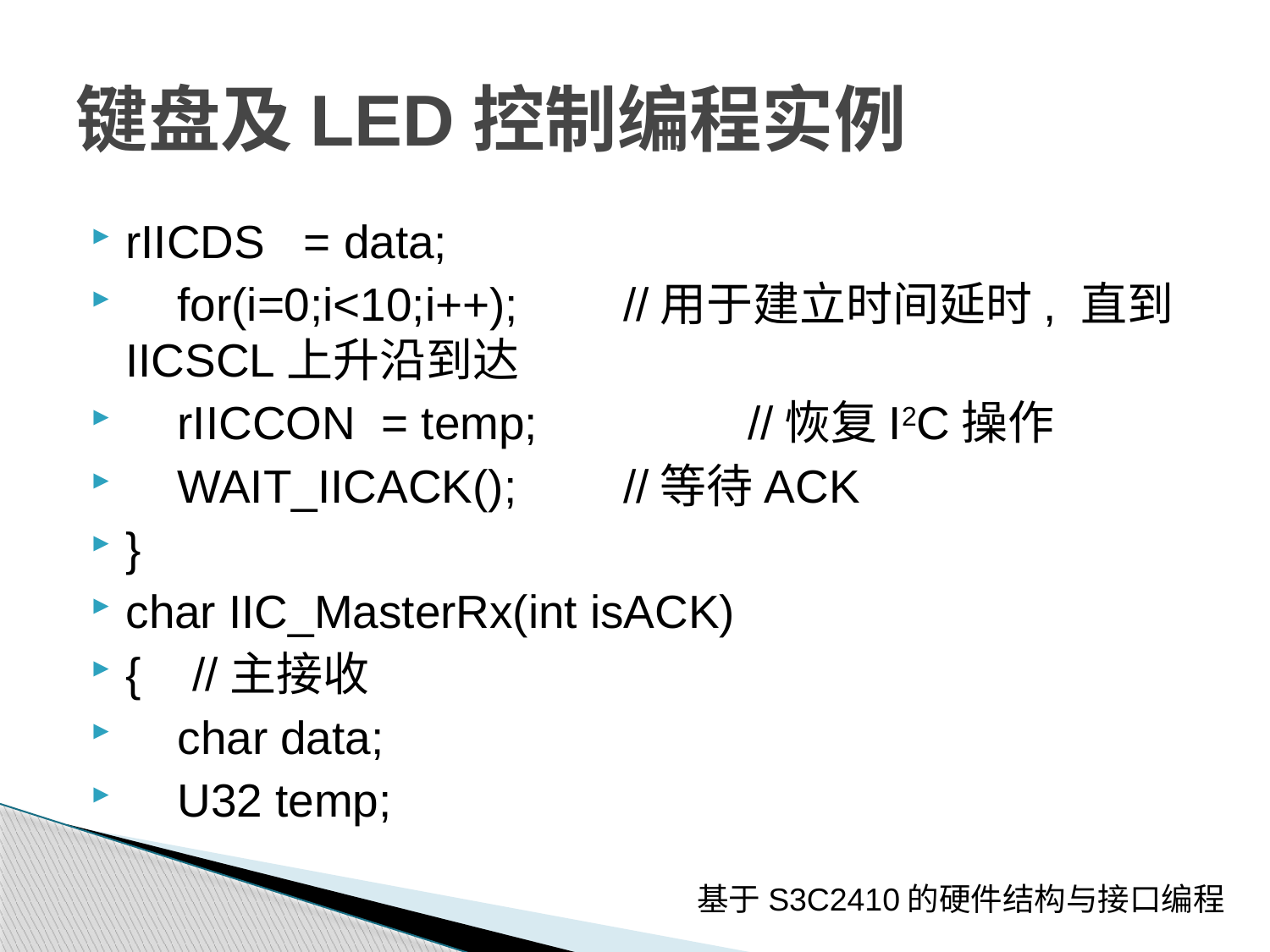

# 键盘及LED控制编程实例
rIICDS   = data;
    for(i=0;i<10;i++);      	//用于建立时间延时, 直到IICSCL上升沿到达
    rIICCON  = temp;        	//恢复I2C操作
    WAIT_IICACK();        	//等待ACK
}
char IIC_MasterRx(int isACK)
{    //主接收
    char data;
    U32 temp;
基于S3C2410的硬件结构与接口编程